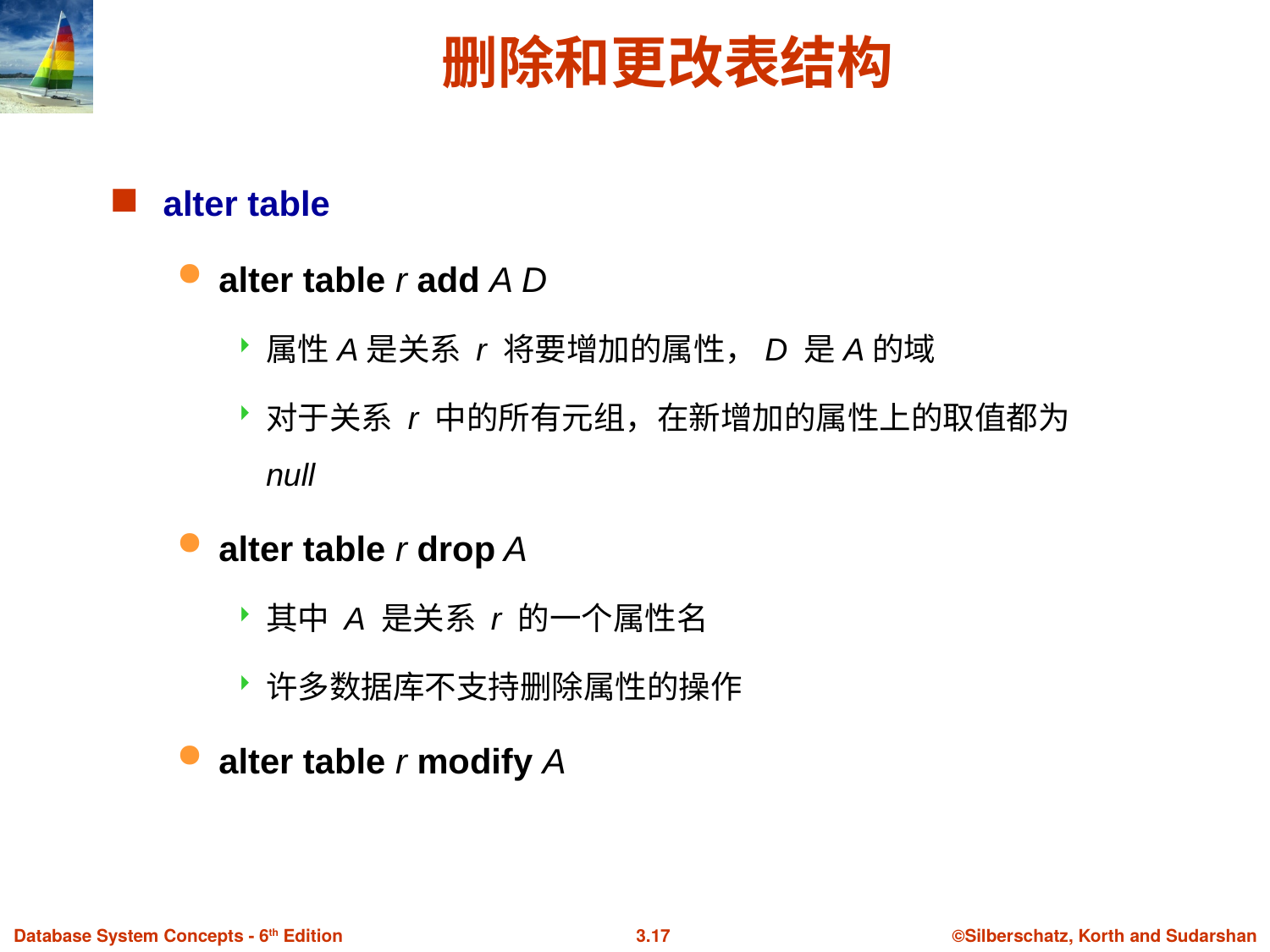

# 删除和更改表结构
alter table
alter table r add A D
属性A是关系 r 将要增加的属性，D 是A的域
对于关系 r 中的所有元组，在新增加的属性上的取值都为 null
alter table r drop A
其中 A 是关系 r 的一个属性名
许多数据库不支持删除属性的操作
alter table r modify A